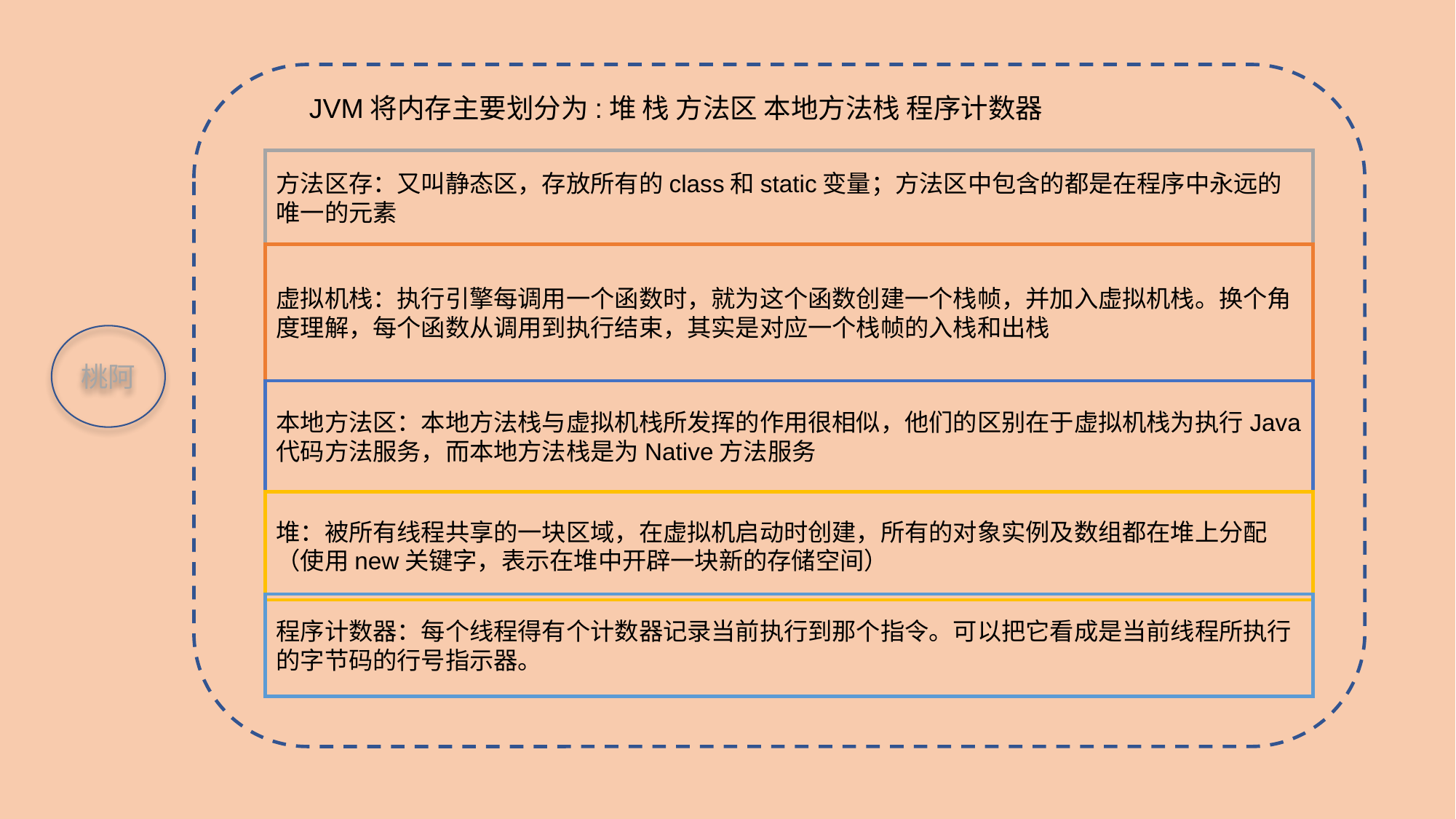

JVM将内存主要划分为:堆 栈 方法区 本地方法栈 程序计数器
方法区存：又叫静态区，存放所有的class和static变量；方法区中包含的都是在程序中永远的唯一的元素
虚拟机栈：执行引擎每调用一个函数时，就为这个函数创建一个栈帧，并加入虚拟机栈。换个角度理解，每个函数从调用到执行结束，其实是对应一个栈帧的入栈和出栈
桃阿
本地方法区：本地方法栈与虚拟机栈所发挥的作用很相似，他们的区别在于虚拟机栈为执行Java代码方法服务，而本地方法栈是为Native方法服务
堆：被所有线程共享的一块区域，在虚拟机启动时创建，所有的对象实例及数组都在堆上分配（使用new关键字，表示在堆中开辟一块新的存储空间）
程序计数器：每个线程得有个计数器记录当前执行到那个指令。可以把它看成是当前线程所执行的字节码的行号指示器。